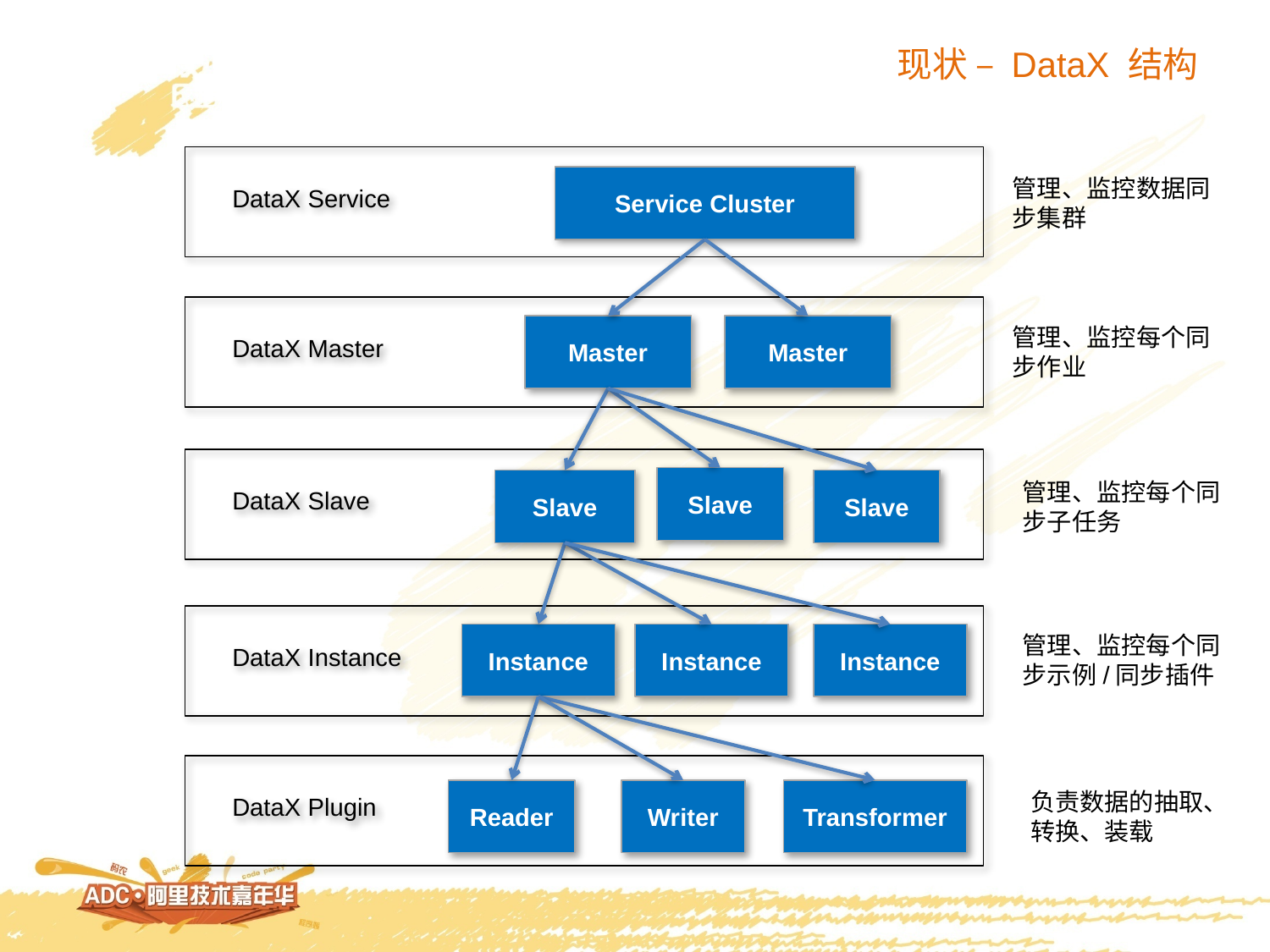

现状 – DataX 结构

     DataX Service
Service Cluster
管理、监控数据同步集群

     DataX Master

Master
Master
管理、监控每个同步作业

     DataX Slave
Slave
Slave
Slave
管理、监控每个同步子任务

     DataX Instance
Instance
Instance
Instance
管理、监控每个同步示例/同步插件

     DataX Plugin
Reader
Writer
Transformer
负责数据的抽取、转换、装载